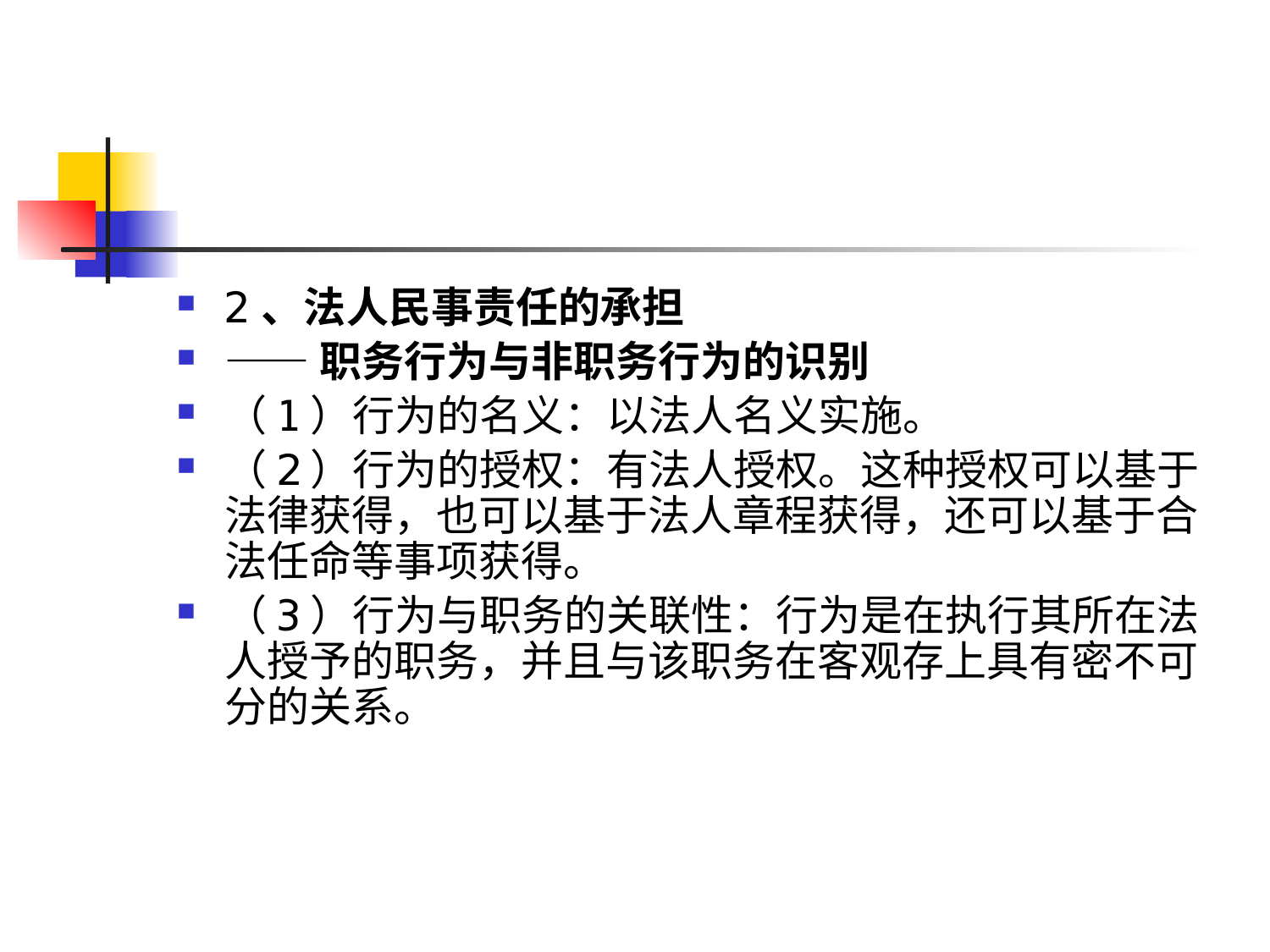

#
2、法人民事责任的承担
——职务行为与非职务行为的识别
（1）行为的名义：以法人名义实施。
（2）行为的授权：有法人授权。这种授权可以基于法律获得，也可以基于法人章程获得，还可以基于合法任命等事项获得。
（3）行为与职务的关联性：行为是在执行其所在法人授予的职务，并且与该职务在客观存上具有密不可分的关系。